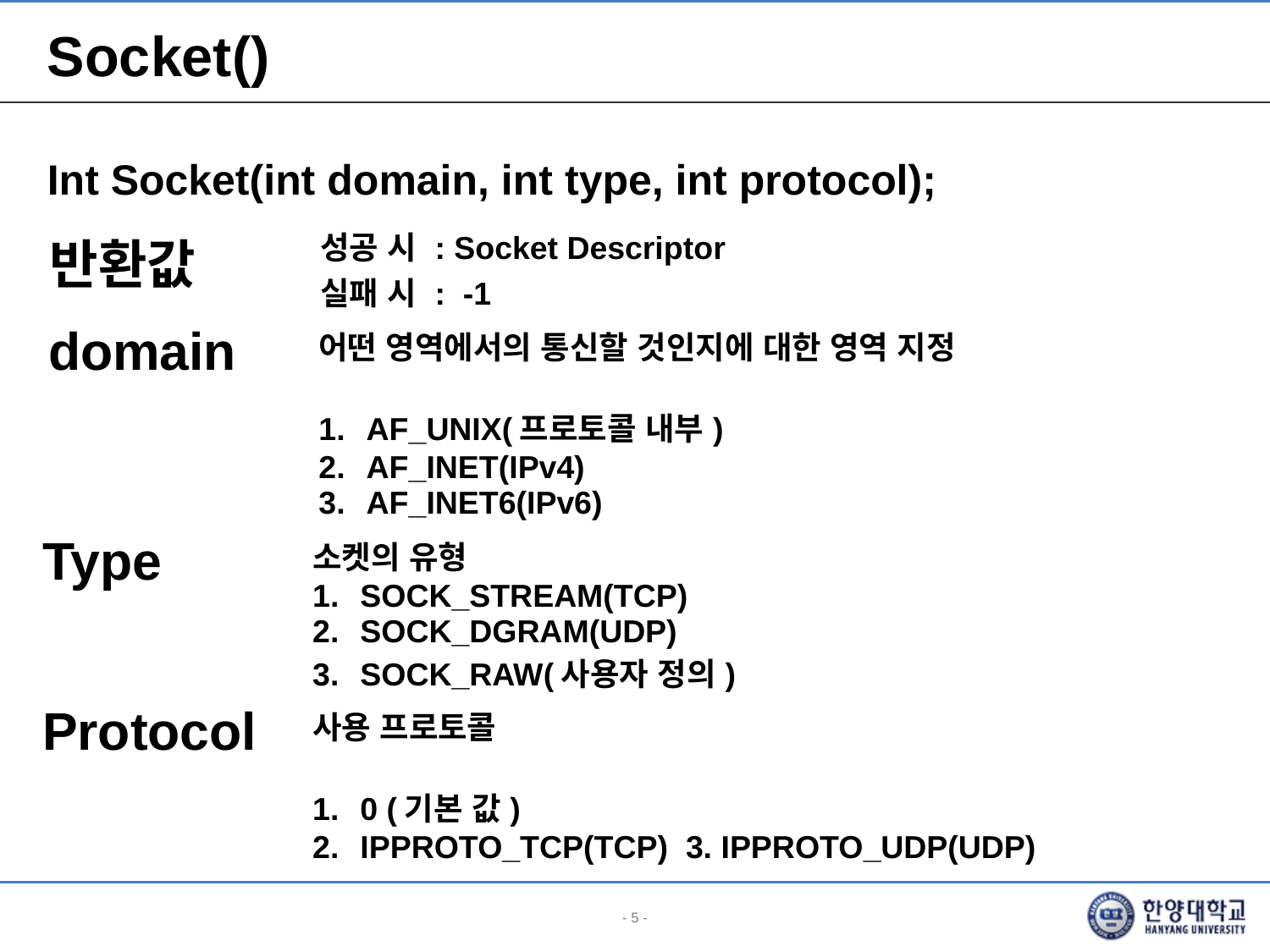

# Socket()
Int Socket(int domain, int type, int protocol);

| 반환값 | 성공 시 : Socket Descriptor 실패 시 : -1 |
| --- | --- |
| domain | 어떤 영역에서의 통신할 것인지에 대한 영역 지정 AF\_UNIX(프로토콜 내부) AF\_INET(IPv4) AF\_INET6(IPv6) |
| --- | --- |
| Type | 소켓의 유형 SOCK\_STREAM(TCP) SOCK\_DGRAM(UDP) SOCK\_RAW(사용자 정의) |
| --- | --- |
| Protocol | 사용 프로토콜 0 (기본 값) IPPROTO\_TCP(TCP) 3. IPPROTO\_UDP(UDP) |
| --- | --- |